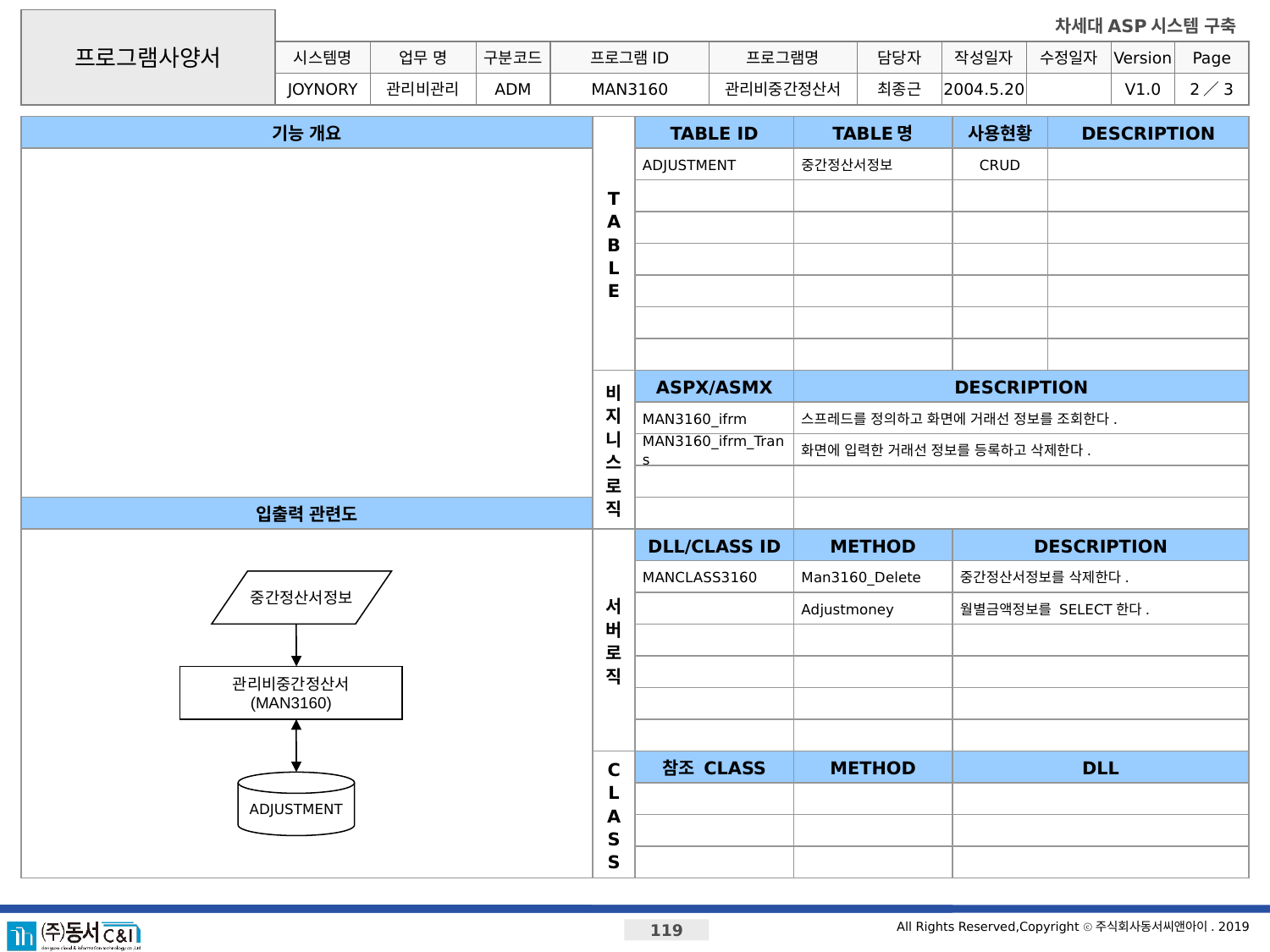

프로그램사양서
시스템명
업무 명
구분코드
프로그램ID
프로그램명
JOYNORY
관리비관리
ADM
MAN3160
관리비중간정산서
최종근
2004.5.20

V1.0
2／3
기능 개요
T
A
B
L
E
TABLE ID
TABLE명
사용현황
DESCRIPTION

ADJUSTMENT
중간정산서정보
CRUD

비지니스로직
ASPX/ASMX
DESCRIPTION
MAN3160_ifrm
스프레드를 정의하고 화면에 거래선 정보를 조회한다.
MAN3160_ifrm_Trans
화면에 입력한 거래선 정보를 등록하고 삭제한다.

입출력 관련도

서버로직
DLL/CLASS ID
METHOD
DESCRIPTION
MANCLASS3160
Man3160_Delete
중간정산서정보를 삭제한다.
중간정산서정보

Adjustmoney
월별금액정보를 SELECT한다.

관리비중간정산서
(MAN3160)

C
L
A
S
S
참조 CLASS
METHOD
DLL
ADJUSTMENT